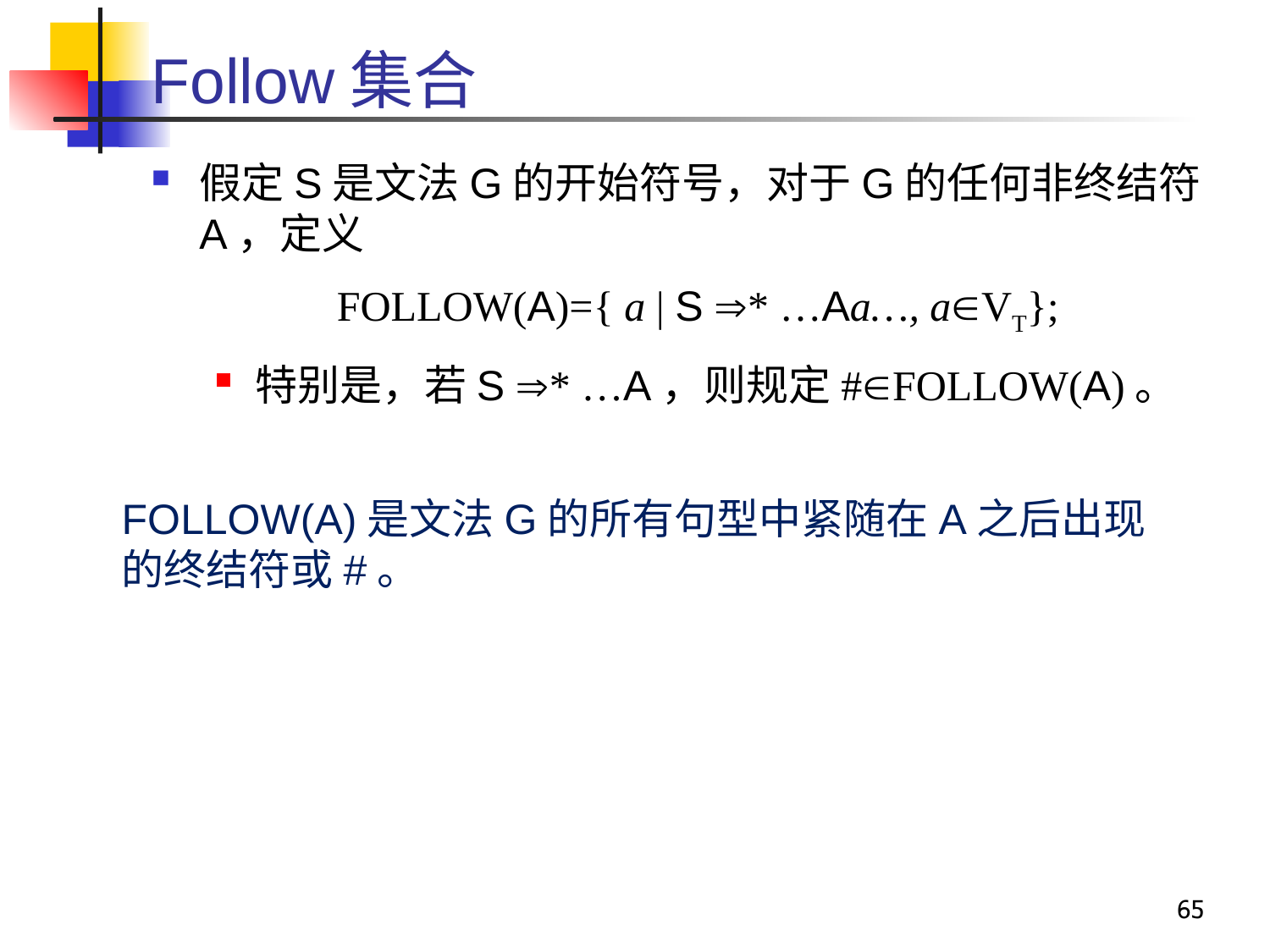

# Follow集合
假定S是文法G的开始符号，对于G的任何非终结符A，定义
		 FOLLOW(A)={ a | S ⇒* …Aa…, a∈VT};
特别是，若S ⇒* …A，则规定#∈FOLLOW(A)。

FOLLOW(A)是文法G的所有句型中紧随在A之后出现的终结符或#。
65